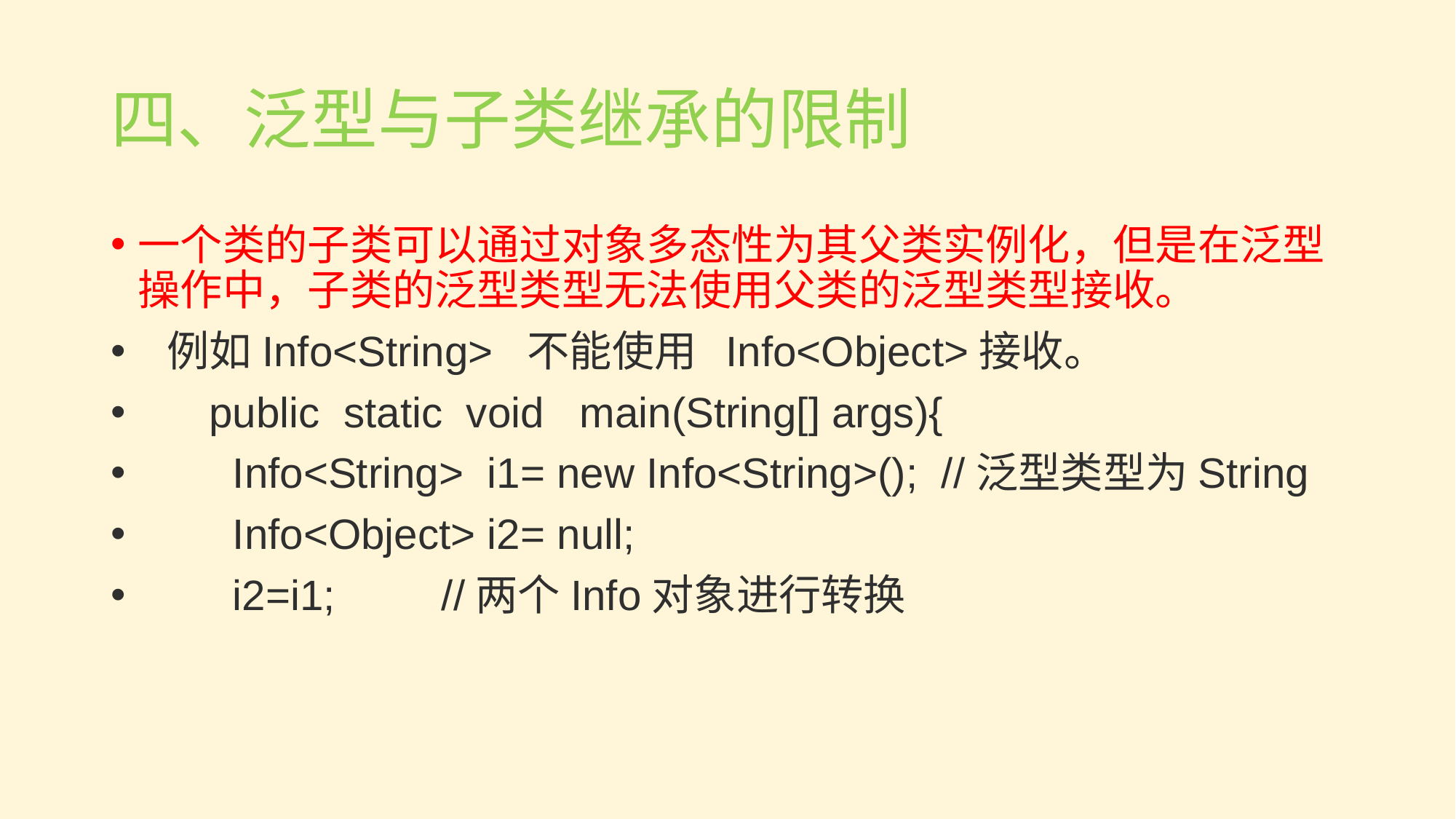

四、泛型与子类继承的限制
一个类的子类可以通过对象多态性为其父类实例化，但是在泛型操作中，子类的泛型类型无法使用父类的泛型类型接收。
  例如Info<String>  不能使用  Info<Object>接收。
      public  static  void   main(String[] args){
        Info<String>  i1= new Info<String>();  //泛型类型为String
        Info<Object> i2= null;
        i2=i1;         //两个Info对象进行转换